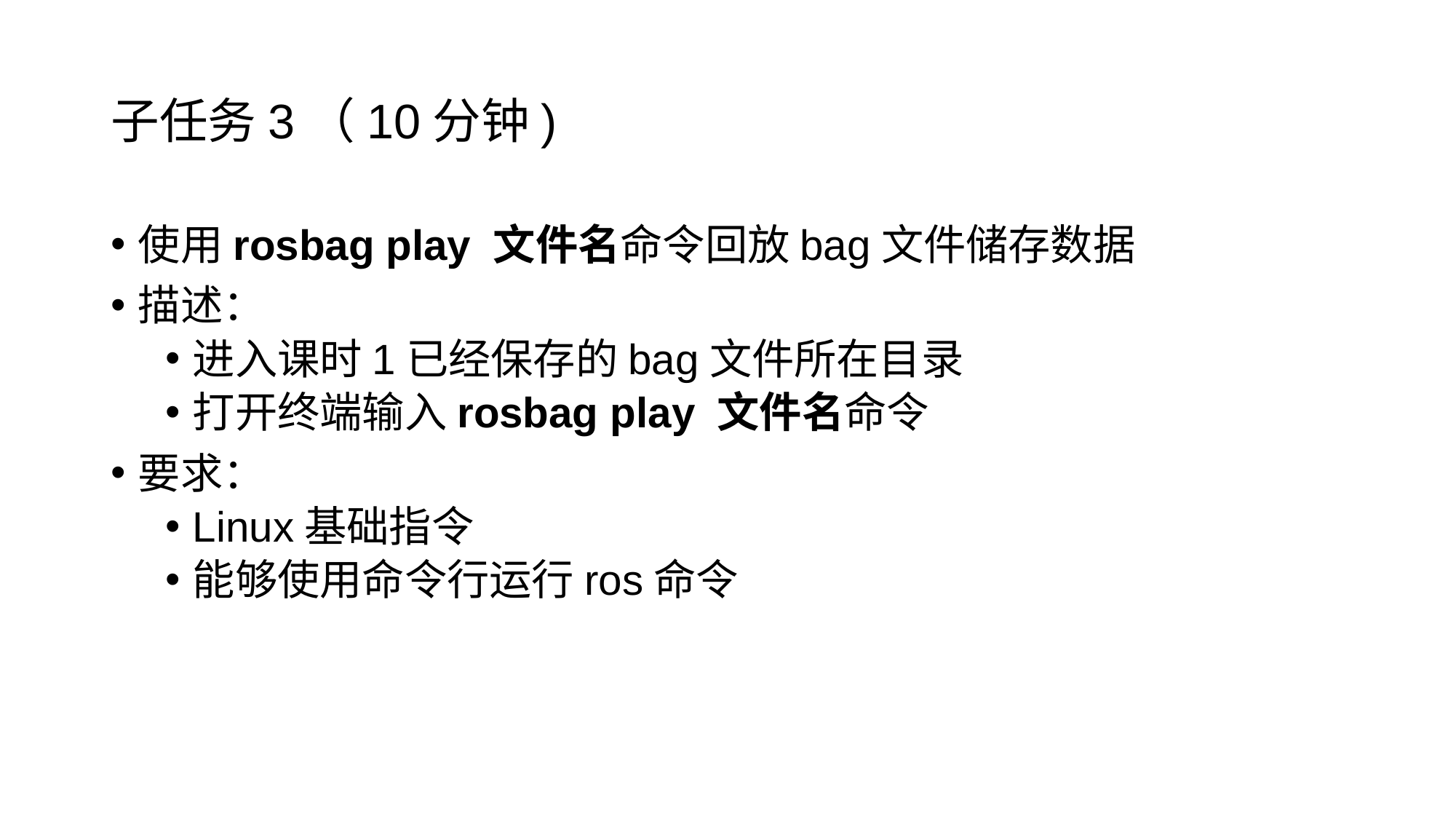

# 子任务3（10分钟)
使用rosbag play 文件名命令回放bag文件储存数据
描述：
进入课时1已经保存的bag文件所在目录
打开终端输入rosbag play 文件名命令
要求：
Linux基础指令
能够使用命令行运行ros命令